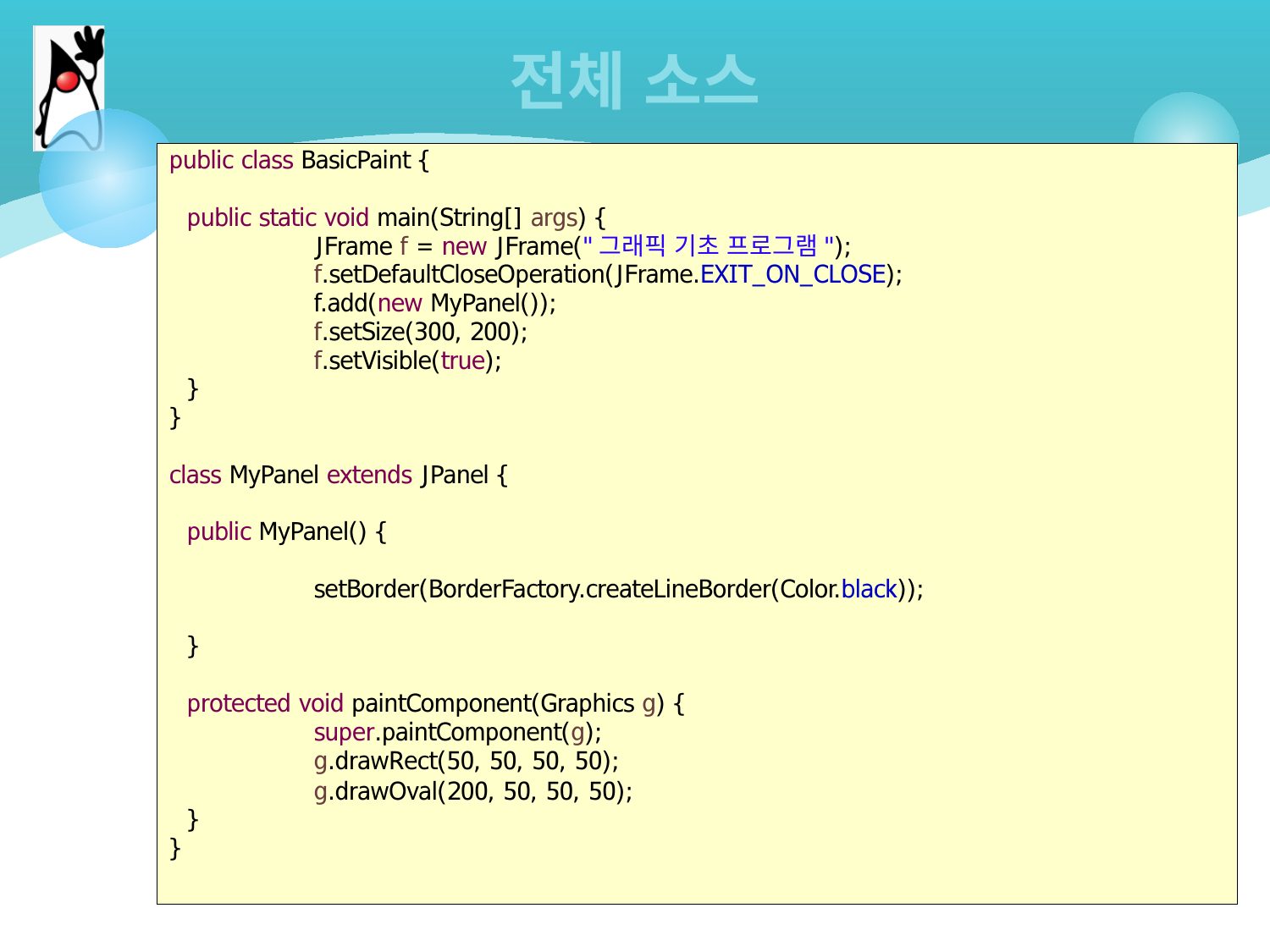

# 전체 소스
public class BasicPaint {

	public static void main(String[] args) {
		JFrame f = new JFrame("그래픽 기초 프로그램");
		f.setDefaultCloseOperation(JFrame.EXIT_ON_CLOSE);
		f.add(new MyPanel());
		f.setSize(300, 200);
		f.setVisible(true);
	}
}

class MyPanel extends JPanel {

	public MyPanel() {

		setBorder(BorderFactory.createLineBorder(Color.black));

	}

	protected void paintComponent(Graphics g) {
		super.paintComponent(g);
	g.drawRect(50, 50, 50, 50);
	g.drawOval(200, 50, 50, 50);
	}
}